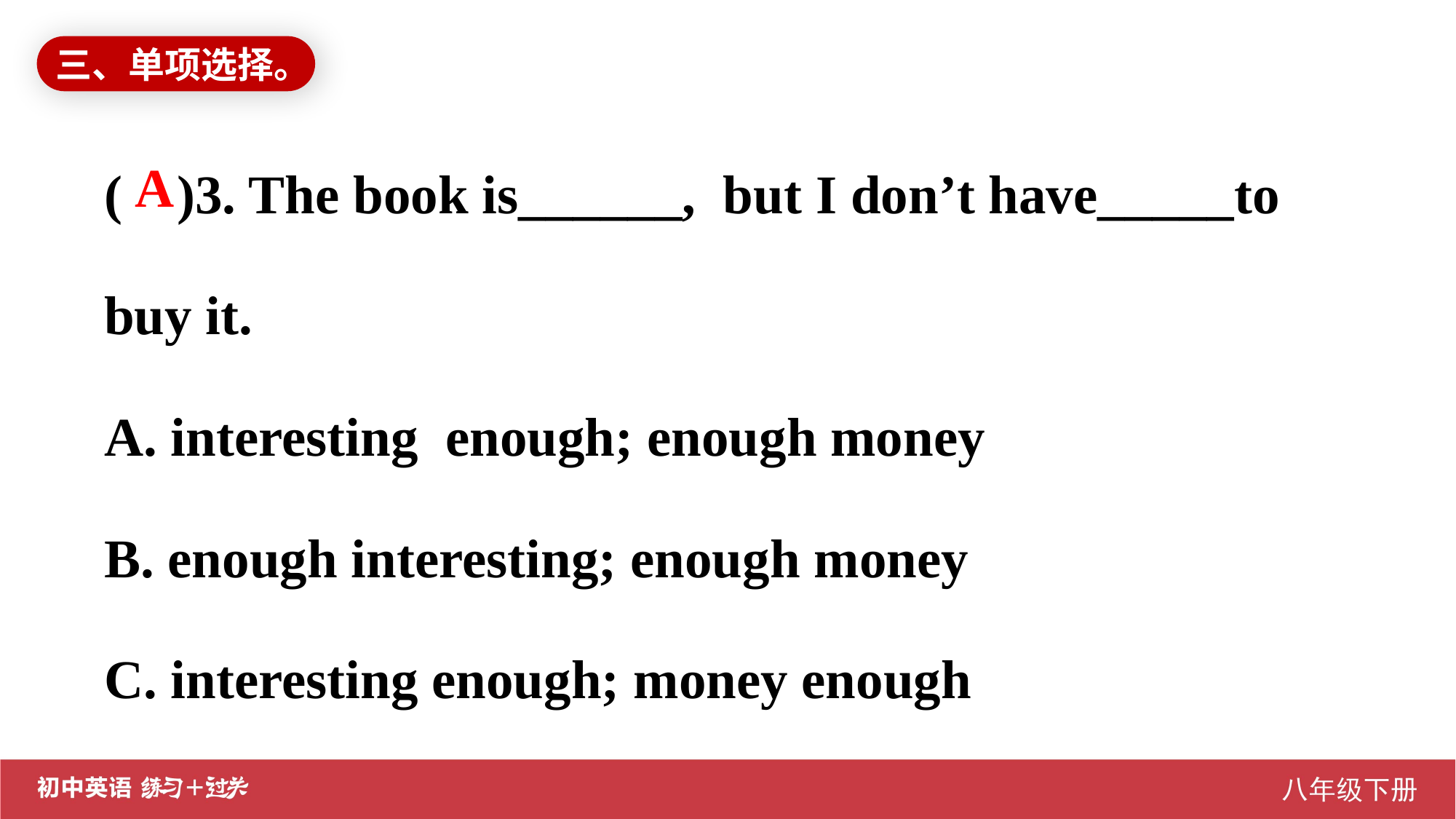

三、单项选择。
(    )3. The book is______,  but I don’t have_____to buy it.
A. interesting  enough; enough money
B. enough interesting; enough money
C. interesting enough; money enough
A